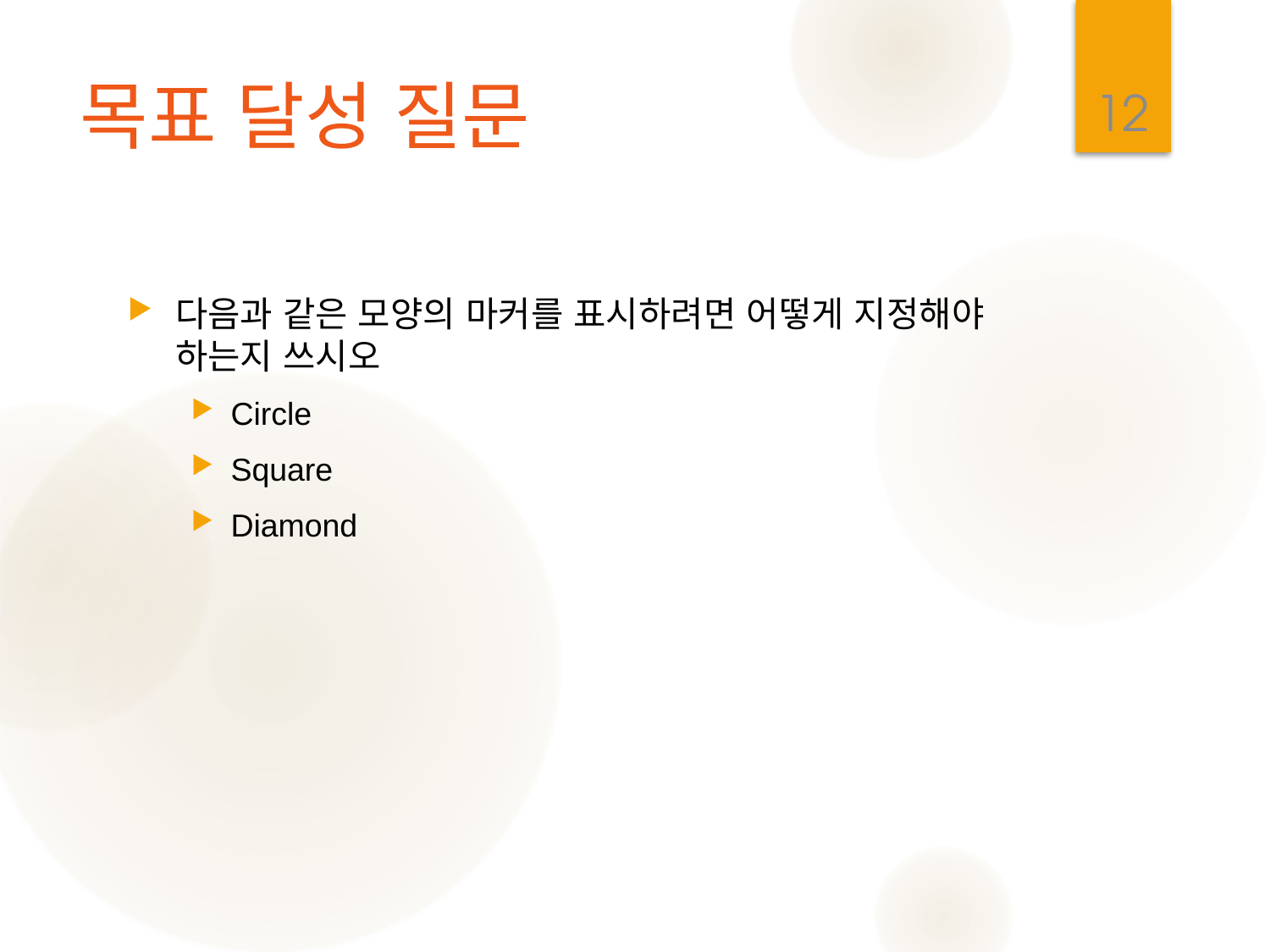

12
# 목표 달성 질문
다음과 같은 모양의 마커를 표시하려면 어떻게 지정해야 하는지 쓰시오
Circle
Square
Diamond